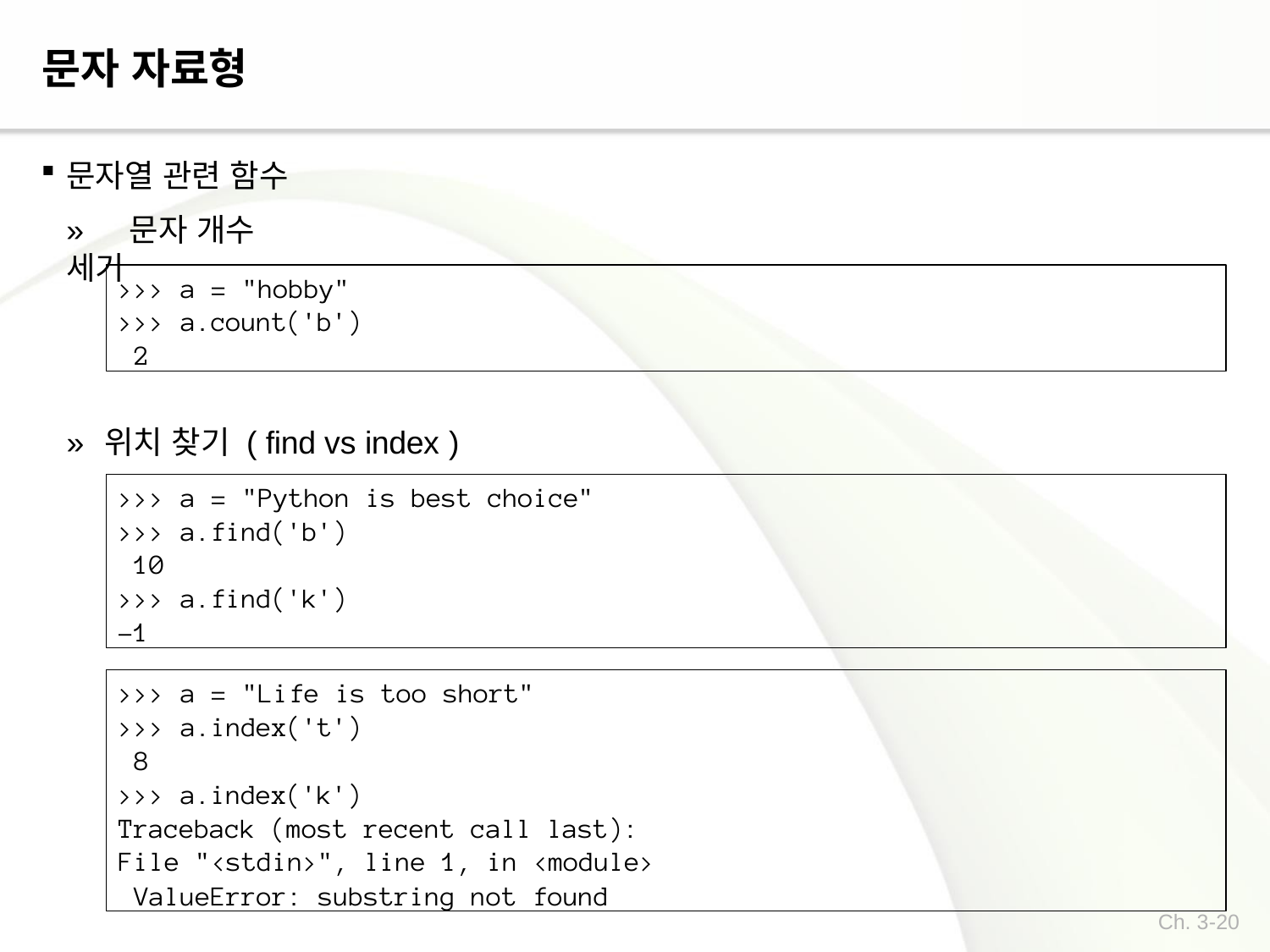

# 문자 자료형
문자열 관련 함수
»	문자 개수 세기
>>> a = "hobby"
>>> a.count('b')  2
»	위치 찾기 ( find vs index )
>>> a = "Python is best choice"
>>> a.find('b')  10
>>> a.find('k')
-1
>>> a = "Life is too short"
>>> a.index('t')  8
>>> a.index('k')
Traceback (most recent call last):  File "<stdin>", line 1, in <module>  ValueError: substring not found
Ch. 3-20